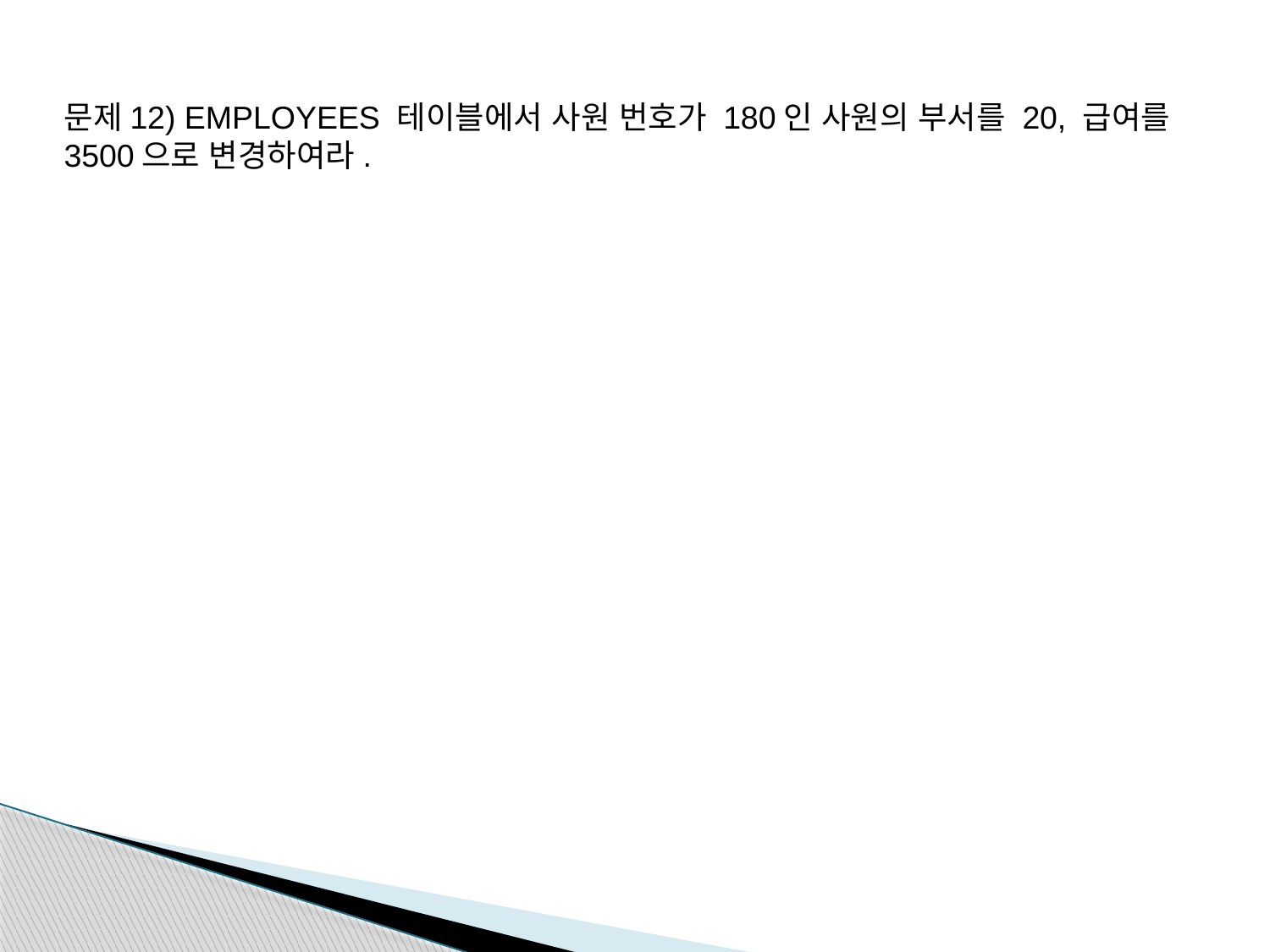

문제12) EMPLOYEES 테이블에서 사원 번호가 180인 사원의 부서를 20, 급여를 3500으로 변경하여라.